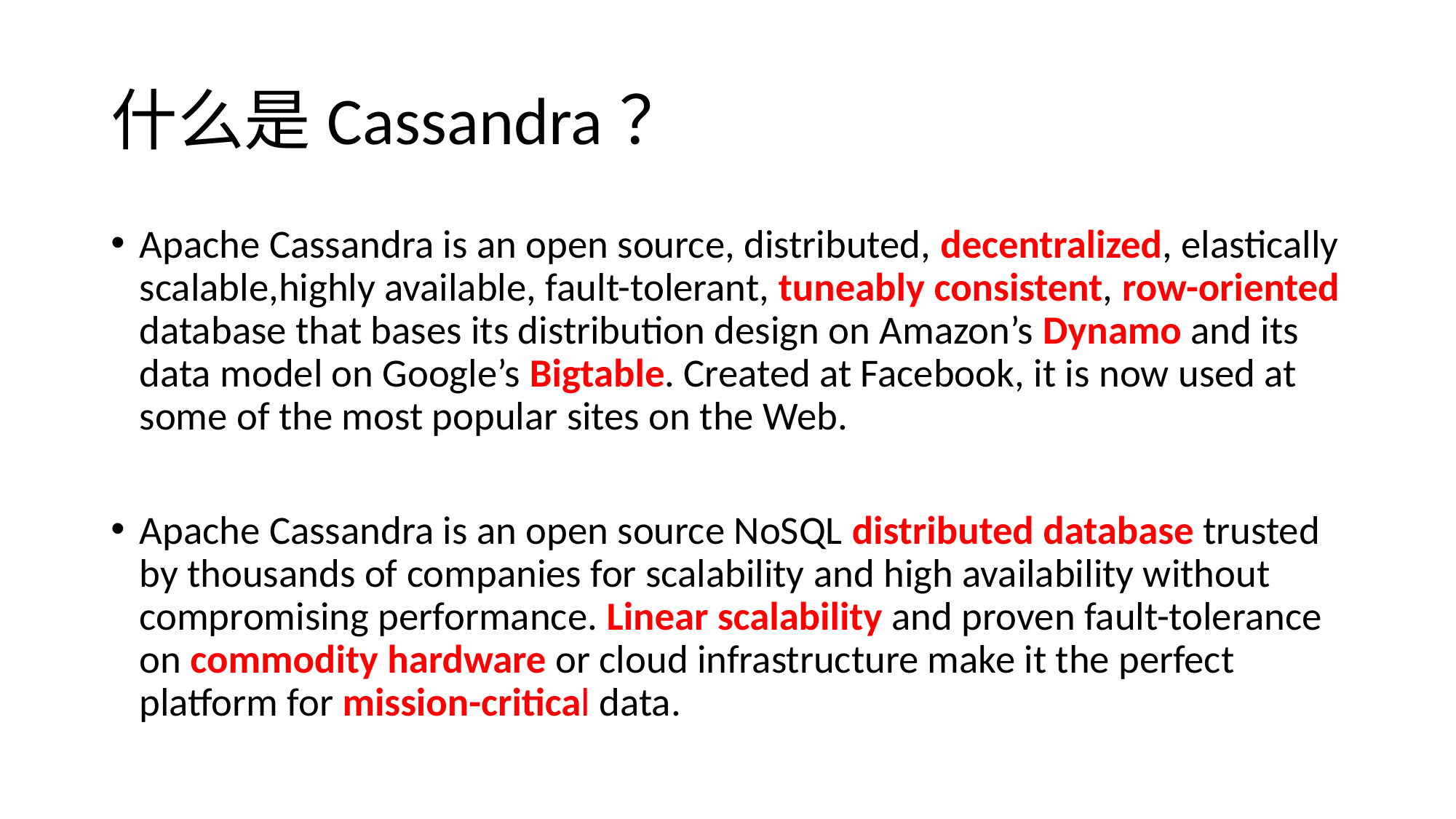

# 什么是Cassandra？
Apache Cassandra is an open source, distributed, decentralized, elastically scalable,highly available, fault-tolerant, tuneably consistent, row-oriented database that bases its distribution design on Amazon’s Dynamo and its data model on Google’s Bigtable. Created at Facebook, it is now used at some of the most popular sites on the Web.

Apache Cassandra is an open source NoSQL distributed database trusted by thousands of companies for scalability and high availability without compromising performance. Linear scalability and proven fault-tolerance on commodity hardware or cloud infrastructure make it the perfect platform for mission-critical data.